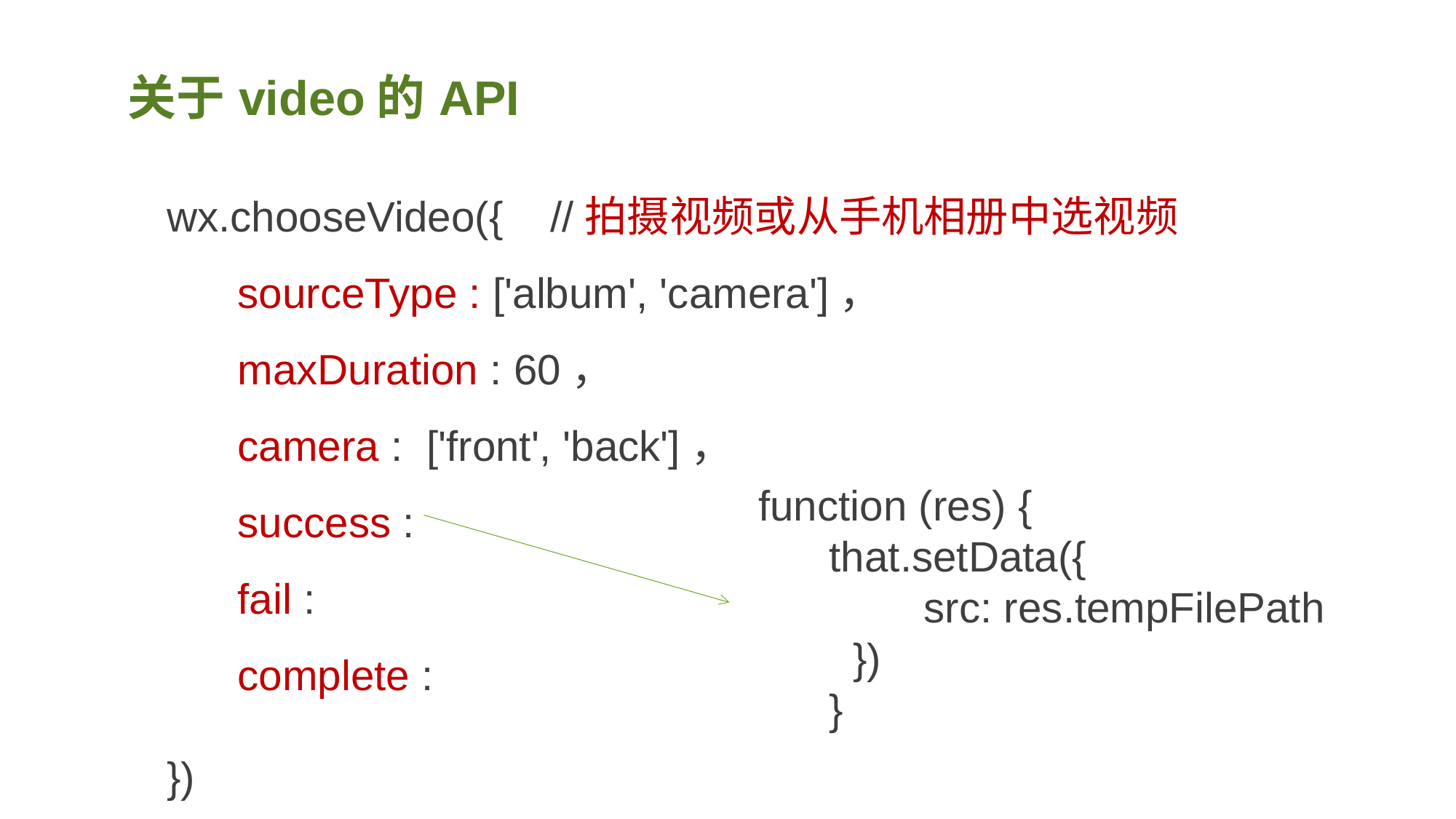

关于video的API
wx.chooseVideo({    //拍摄视频或从手机相册中选视频
      sourceType : ['album', 'camera']，
      maxDuration : 60，
      camera :  ['front', 'back']，
      success :
      fail :
      complete :
})
function (res) {
      that.setData({
              src: res.tempFilePath
        })
      }